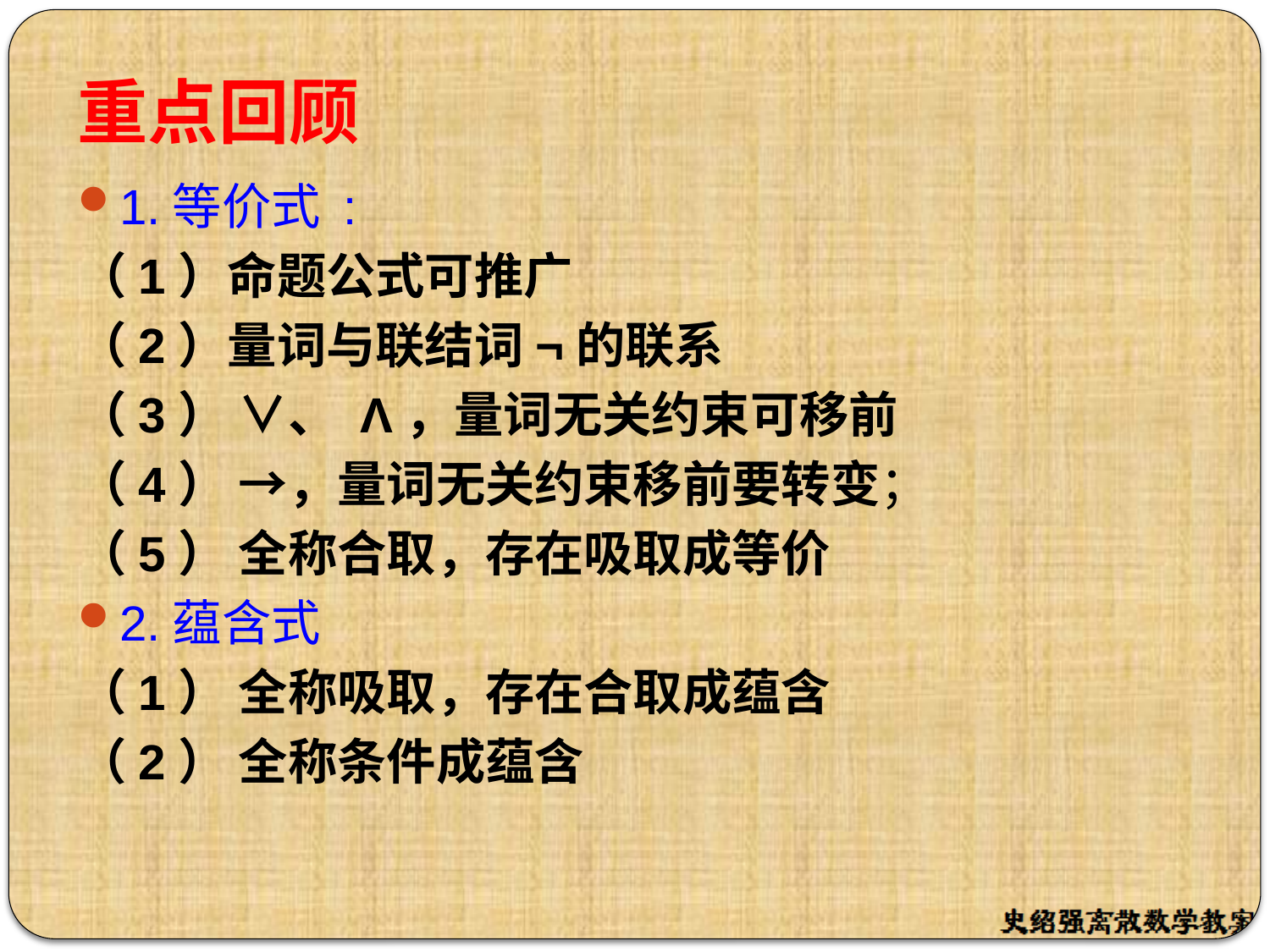

# 重点回顾
1.等价式 :
（1）命题公式可推广
（2）量词与联结词¬的联系
（3） ∨、 Λ，量词无关约束可移前
（4） →，量词无关约束移前要转变；
（5） 全称合取，存在吸取成等价
2.蕴含式
（1） 全称吸取，存在合取成蕴含
（2） 全称条件成蕴含